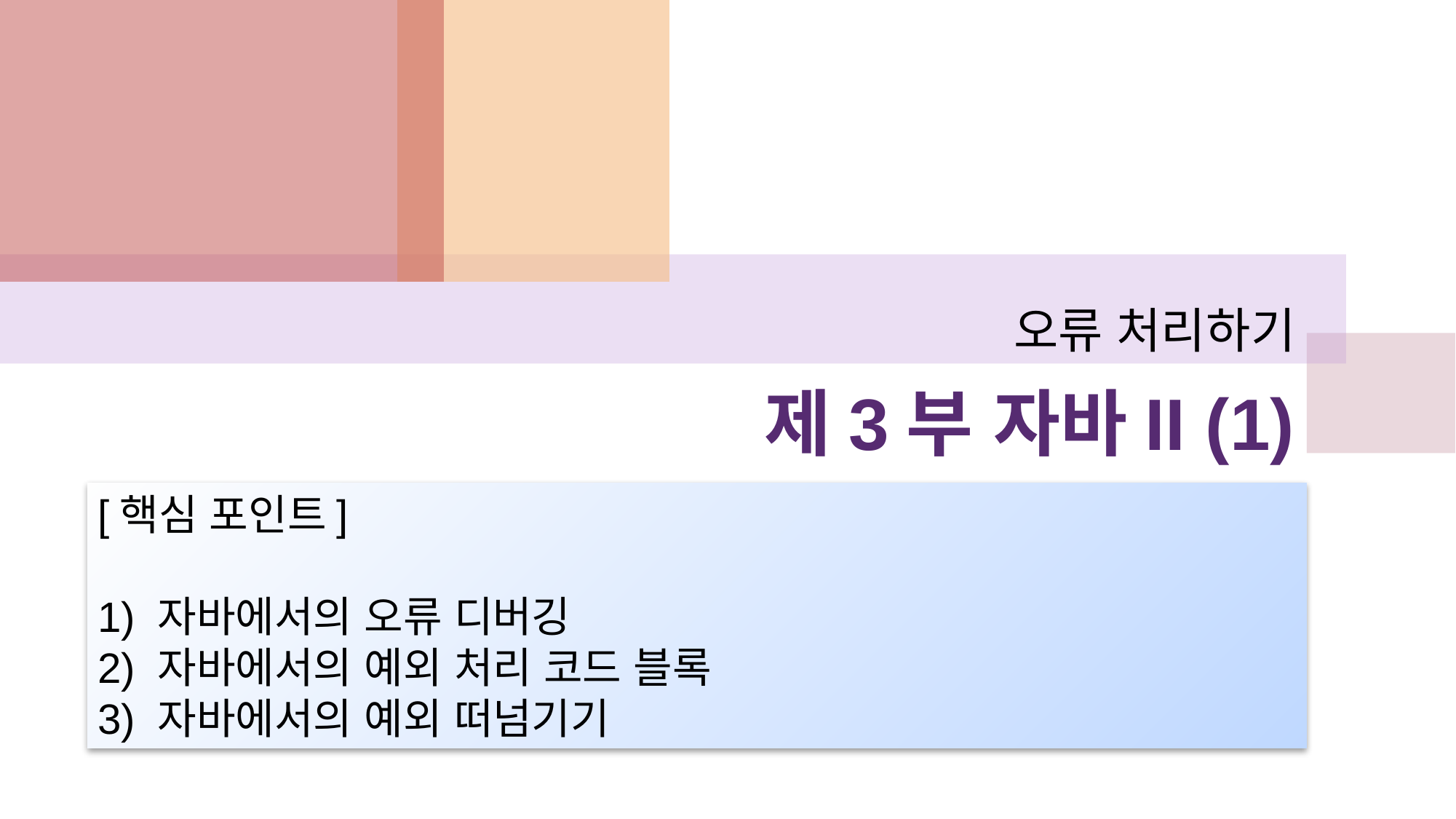

오류 처리하기
# 제3부 자바II (1)
[핵심 포인트]

1) 자바에서의 오류 디버깅
2) 자바에서의 예외 처리 코드 블록
3) 자바에서의 예외 떠넘기기